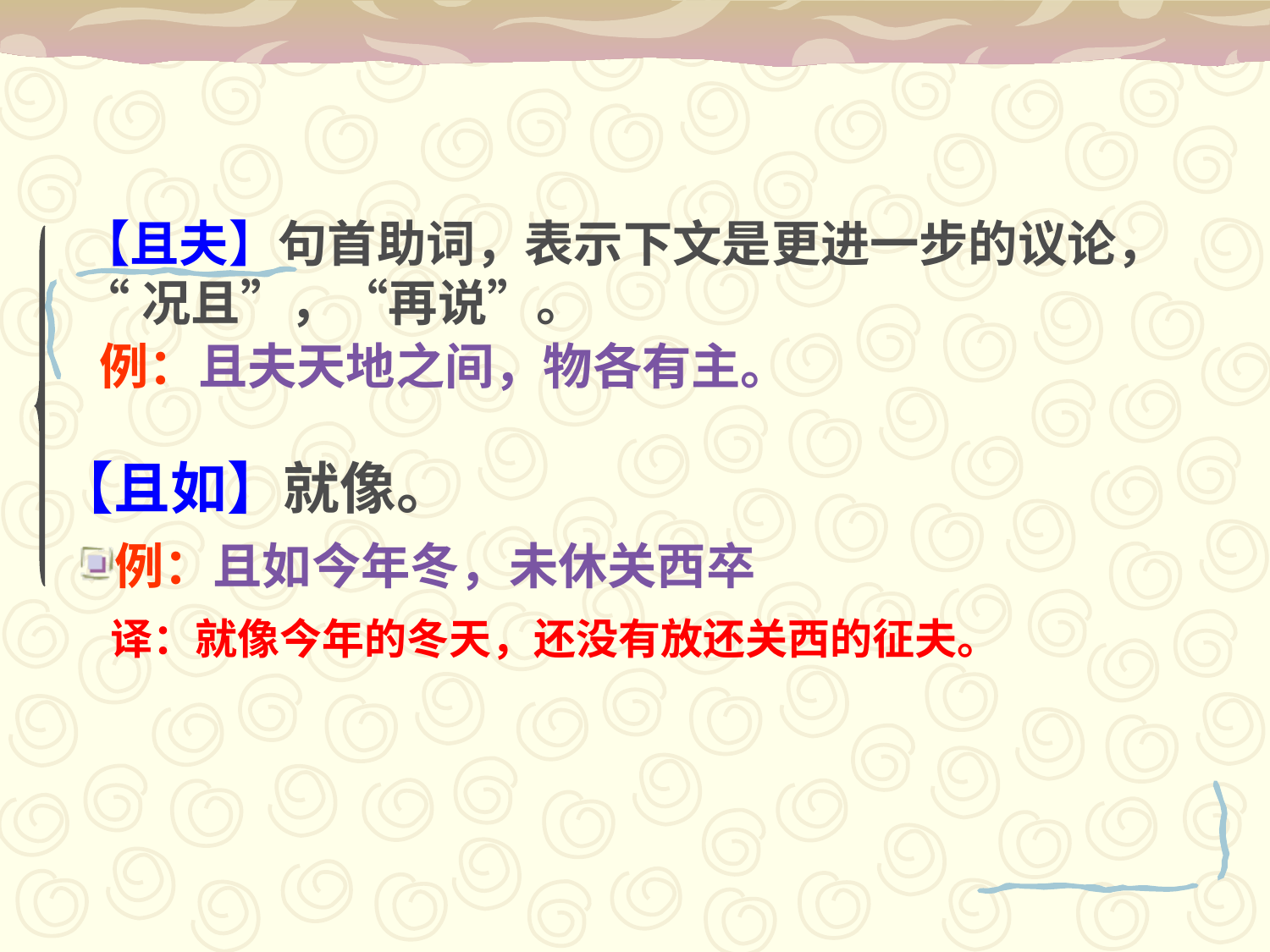

【且夫】句首助词，表示下文是更进一步的议论，
“况且”，“再说”。

例：且夫天地之间，物各有主。
【且如】就像。
例：且如今年冬，未休关西卒
译：就像今年的冬天，还没有放还关西的征夫。